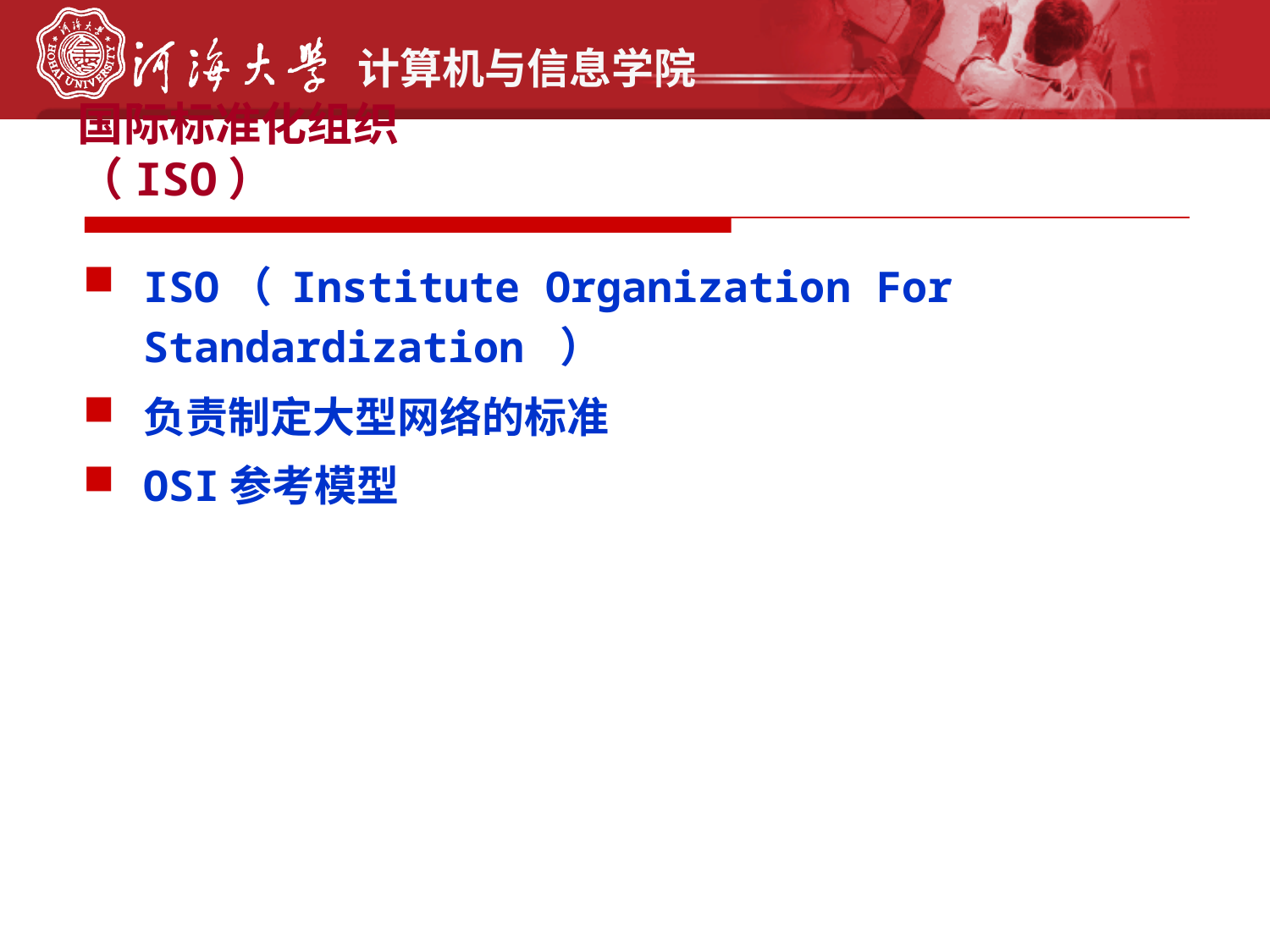

# 国际标准化组织（ISO）
ISO（ Institute Organization For Standardization ）
负责制定大型网络的标准
OSI参考模型